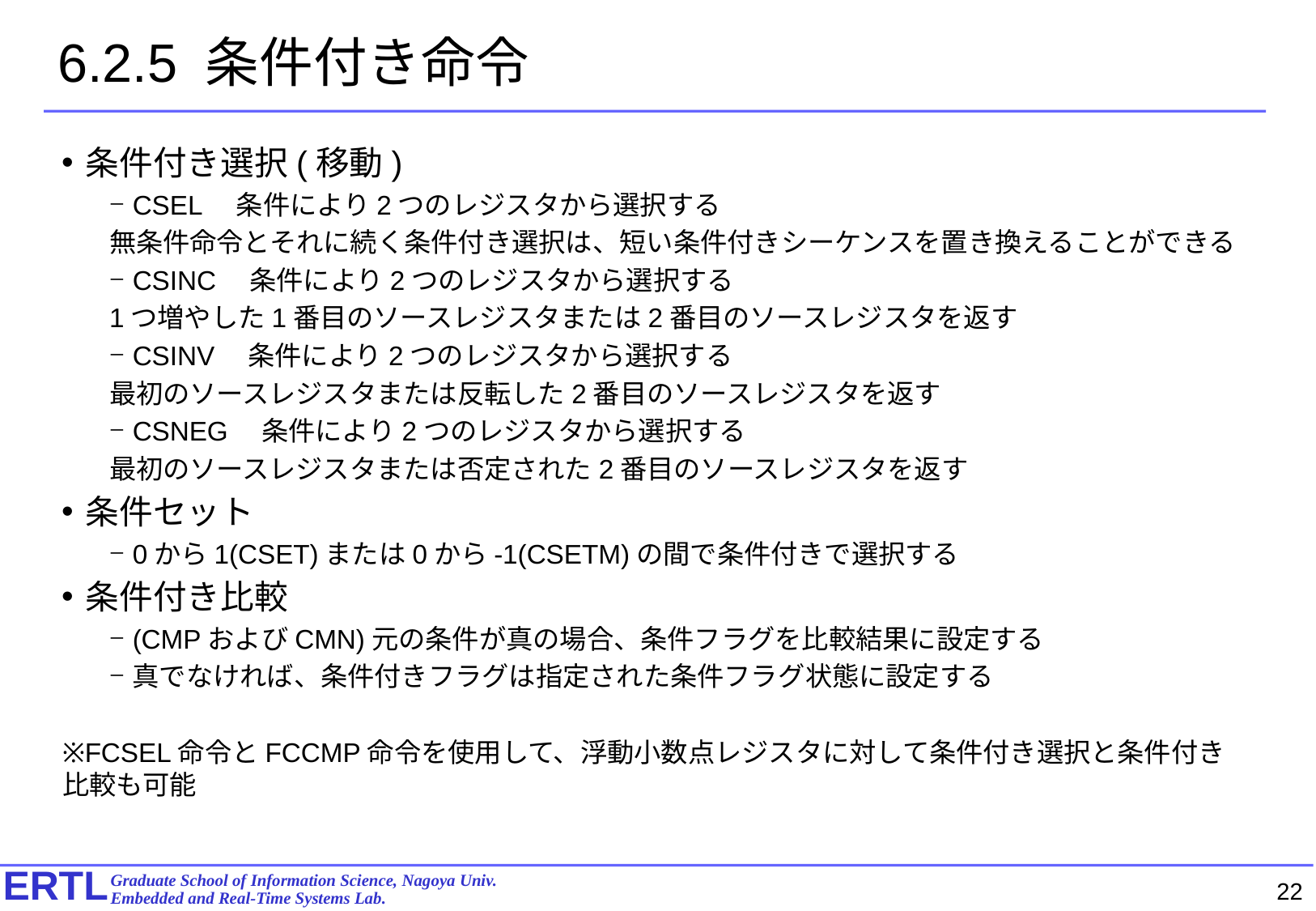

# 6.2.5 条件付き命令
条件付き選択(移動)
CSEL　条件により2つのレジスタから選択する
無条件命令とそれに続く条件付き選択は、短い条件付きシーケンスを置き換えることができる
CSINC　条件により2つのレジスタから選択する
1つ増やした1番目のソースレジスタまたは2番目のソースレジスタを返す
CSINV　条件により2つのレジスタから選択する
最初のソースレジスタまたは反転した2番目のソースレジスタを返す
CSNEG　条件により2つのレジスタから選択する
最初のソースレジスタまたは否定された2番目のソースレジスタを返す
条件セット
0から1(CSET)または0から-1(CSETM)の間で条件付きで選択する
条件付き比較
(CMPおよびCMN)元の条件が真の場合、条件フラグを比較結果に設定する
真でなければ、条件付きフラグは指定された条件フラグ状態に設定する

※FCSEL命令とFCCMP命令を使用して、浮動小数点レジスタに対して条件付き選択と条件付き比較も可能

22